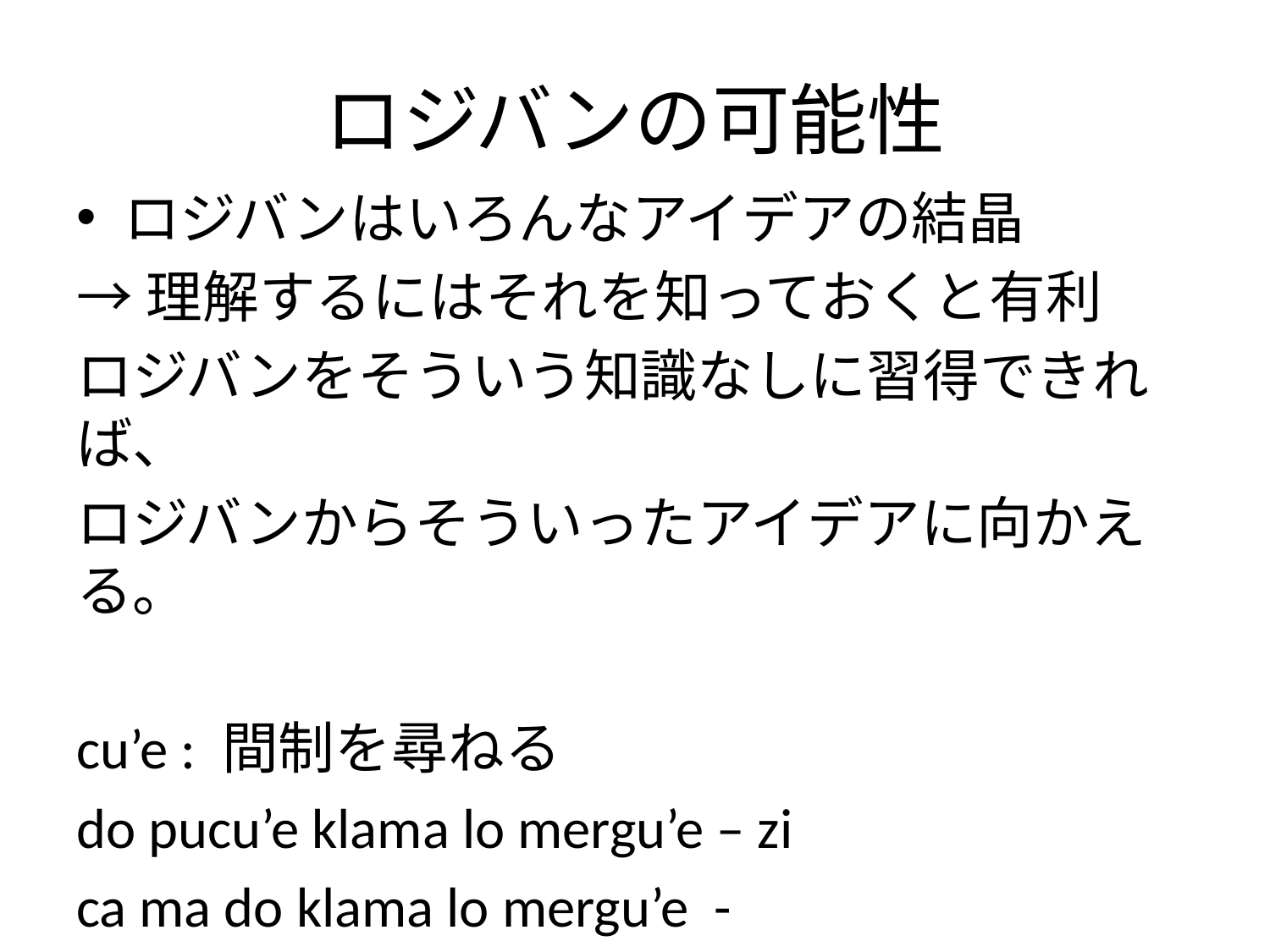

# ロジバンの可能性
ロジバンはいろんなアイデアの結晶
→理解するにはそれを知っておくと有利
ロジバンをそういう知識なしに習得できれば、
ロジバンからそういったアイデアに向かえる。

cu’e : 間制を尋ねる
do pucu’e klama lo mergu’e – zi
ca ma do klama lo mergu’e  -
bu’u ma do citka lo spageti – le gusta